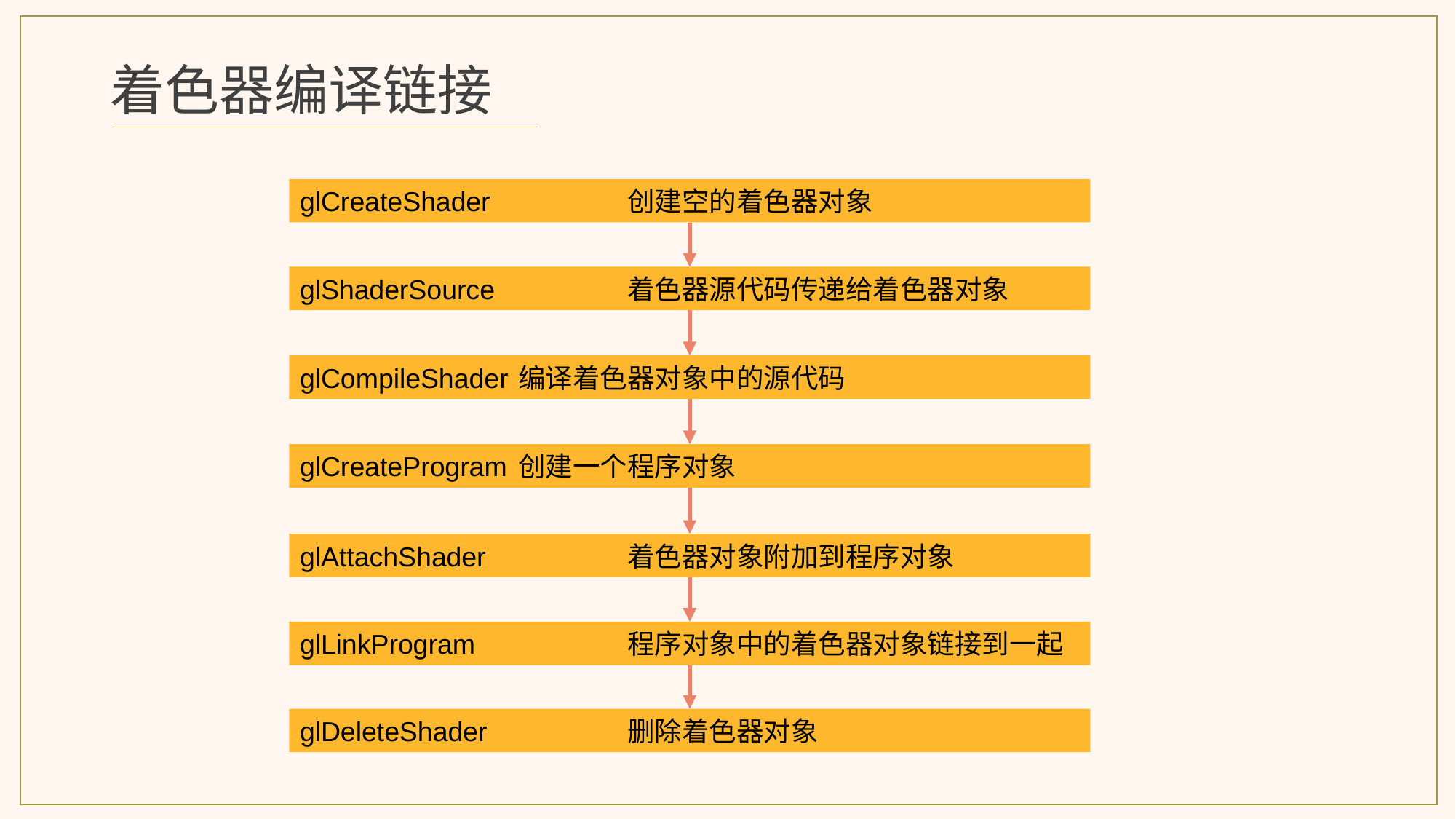

着色器编译链接
glCreateShader		创建空的着色器对象
glShaderSource		着色器源代码传递给着色器对象
glCompileShader 	编译着色器对象中的源代码
glCreateProgram	创建一个程序对象
glAttachShader		着色器对象附加到程序对象
glLinkProgram		程序对象中的着色器对象链接到一起
glDeleteShader		删除着色器对象